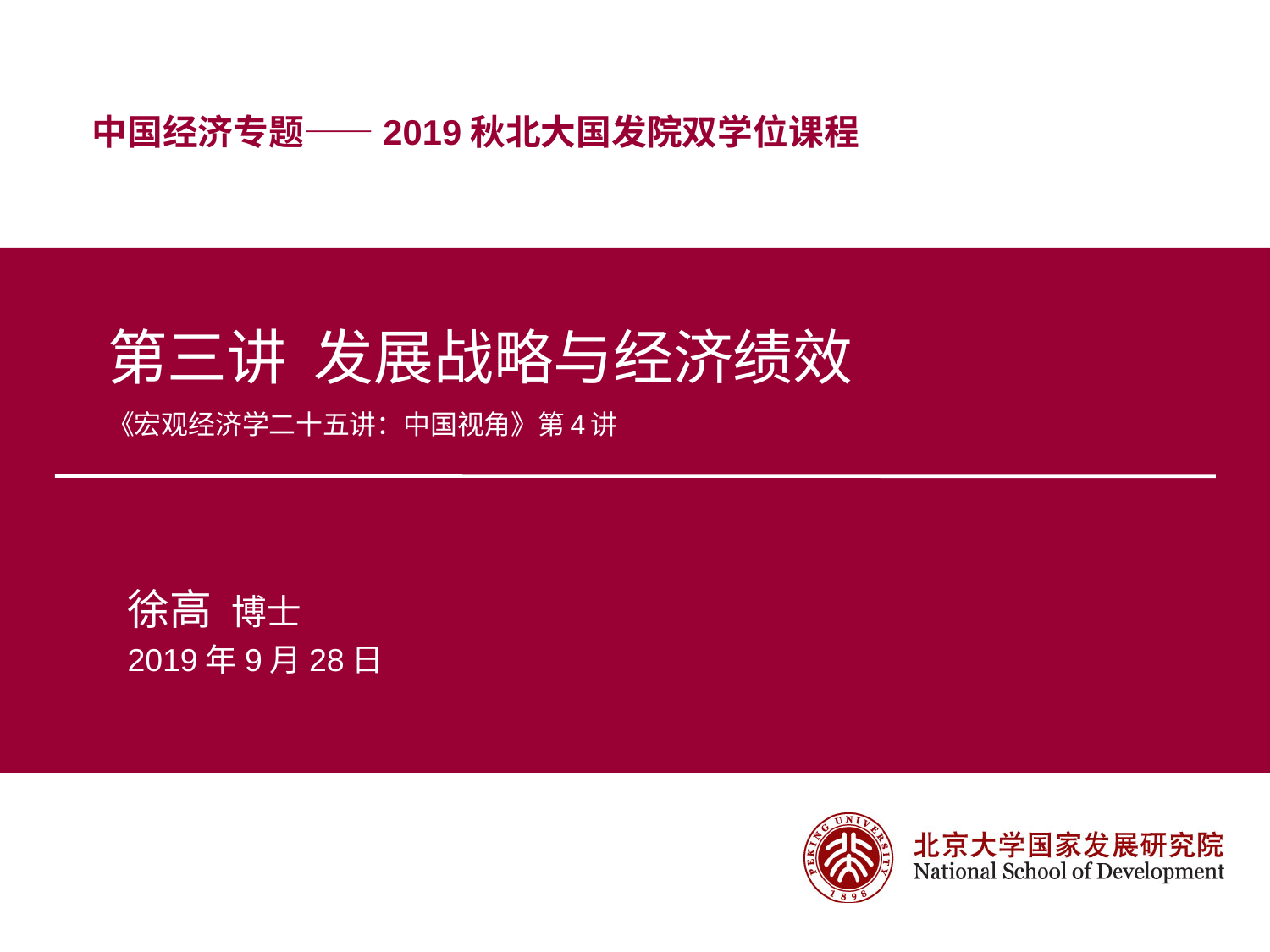

# 第三讲  发展战略与经济绩效 《宏观经济学二十五讲：中国视角》第4讲

徐高  博士
2019年9月28日